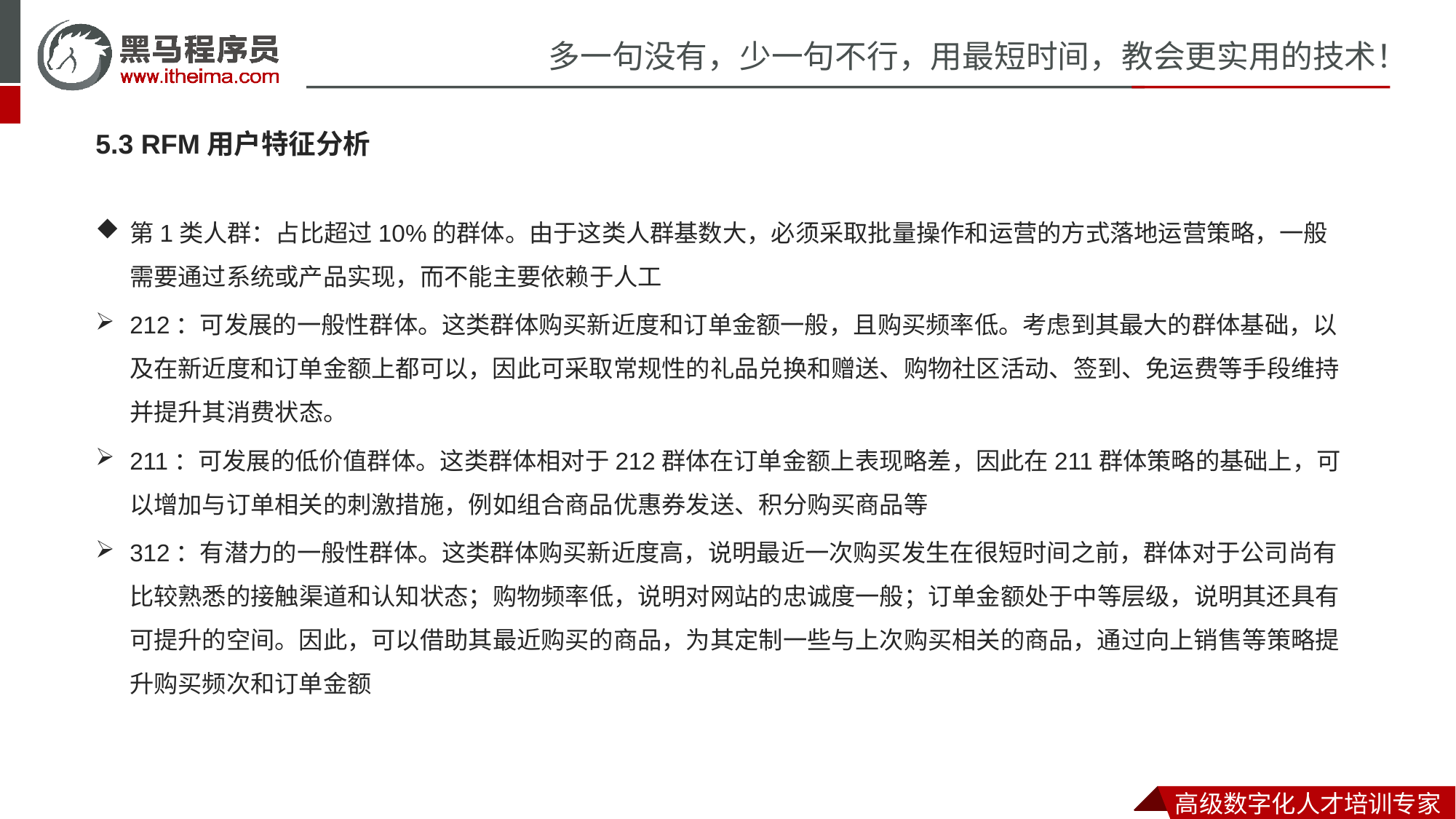

5.3 RFM用户特征分析
第1类人群：占比超过10%的群体。由于这类人群基数大，必须采取批量操作和运营的方式落地运营策略，一般需要通过系统或产品实现，而不能主要依赖于人工
212：可发展的一般性群体。这类群体购买新近度和订单金额一般，且购买频率低。考虑到其最大的群体基础，以及在新近度和订单金额上都可以，因此可采取常规性的礼品兑换和赠送、购物社区活动、签到、免运费等手段维持并提升其消费状态。
211：可发展的低价值群体。这类群体相对于212群体在订单金额上表现略差，因此在211群体策略的基础上，可以增加与订单相关的刺激措施，例如组合商品优惠券发送、积分购买商品等
312：有潜力的一般性群体。这类群体购买新近度高，说明最近一次购买发生在很短时间之前，群体对于公司尚有比较熟悉的接触渠道和认知状态；购物频率低，说明对网站的忠诚度一般；订单金额处于中等层级，说明其还具有可提升的空间。因此，可以借助其最近购买的商品，为其定制一些与上次购买相关的商品，通过向上销售等策略提升购买频次和订单金额